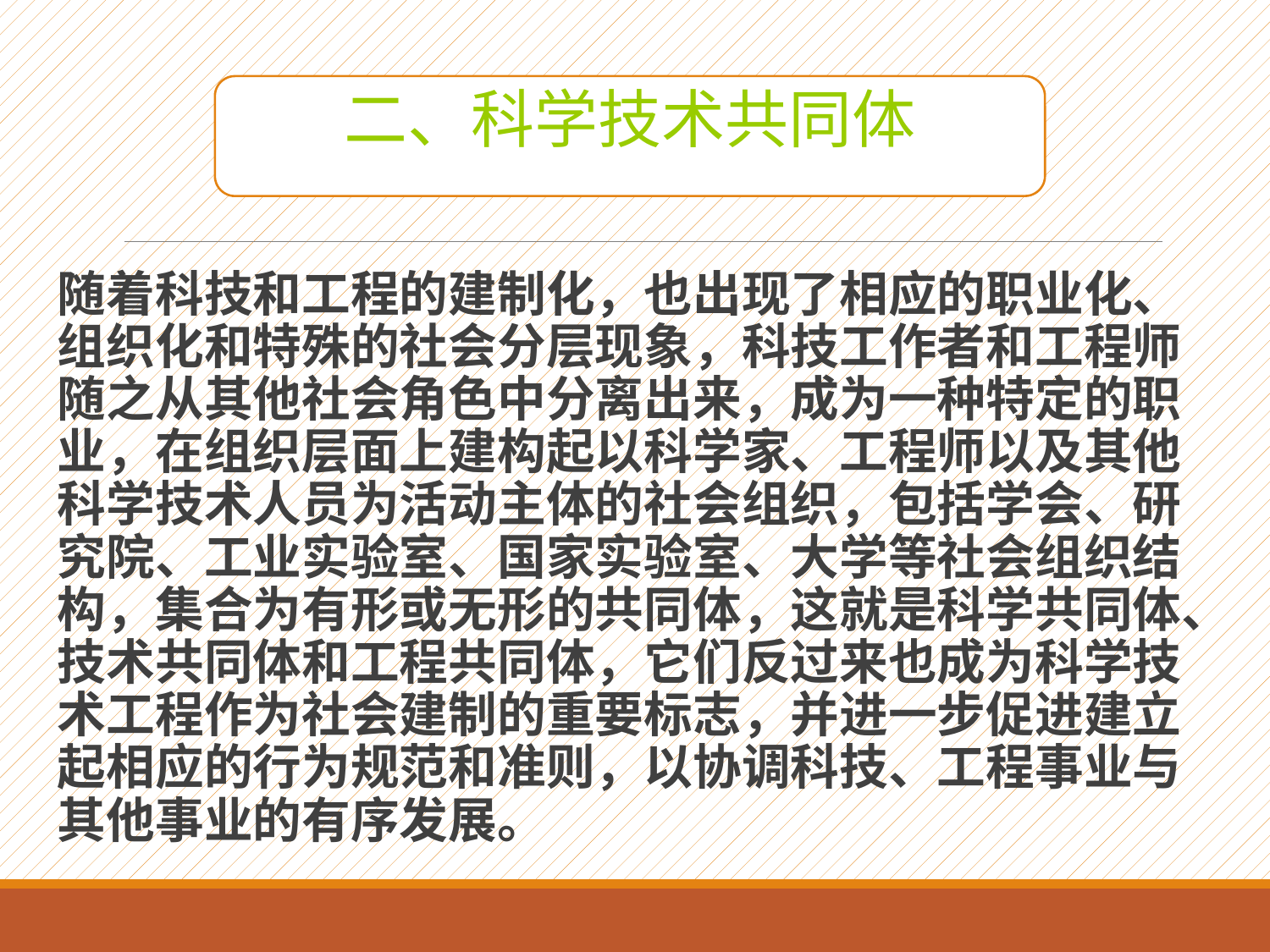

随着科技和工程的建制化，也出现了相应的职业化、组织化和特殊的社会分层现象，科技工作者和工程师随之从其他社会角色中分离出来，成为一种特定的职业，在组织层面上建构起以科学家、工程师以及其他科学技术人员为活动主体的社会组织，包括学会、研究院、工业实验室、国家实验室、大学等社会组织结构，集合为有形或无形的共同体，这就是科学共同体、技术共同体和工程共同体，它们反过来也成为科学技术工程作为社会建制的重要标志，并进一步促进建立起相应的行为规范和准则，以协调科技、工程事业与其他事业的有序发展。

二、科学技术共同体